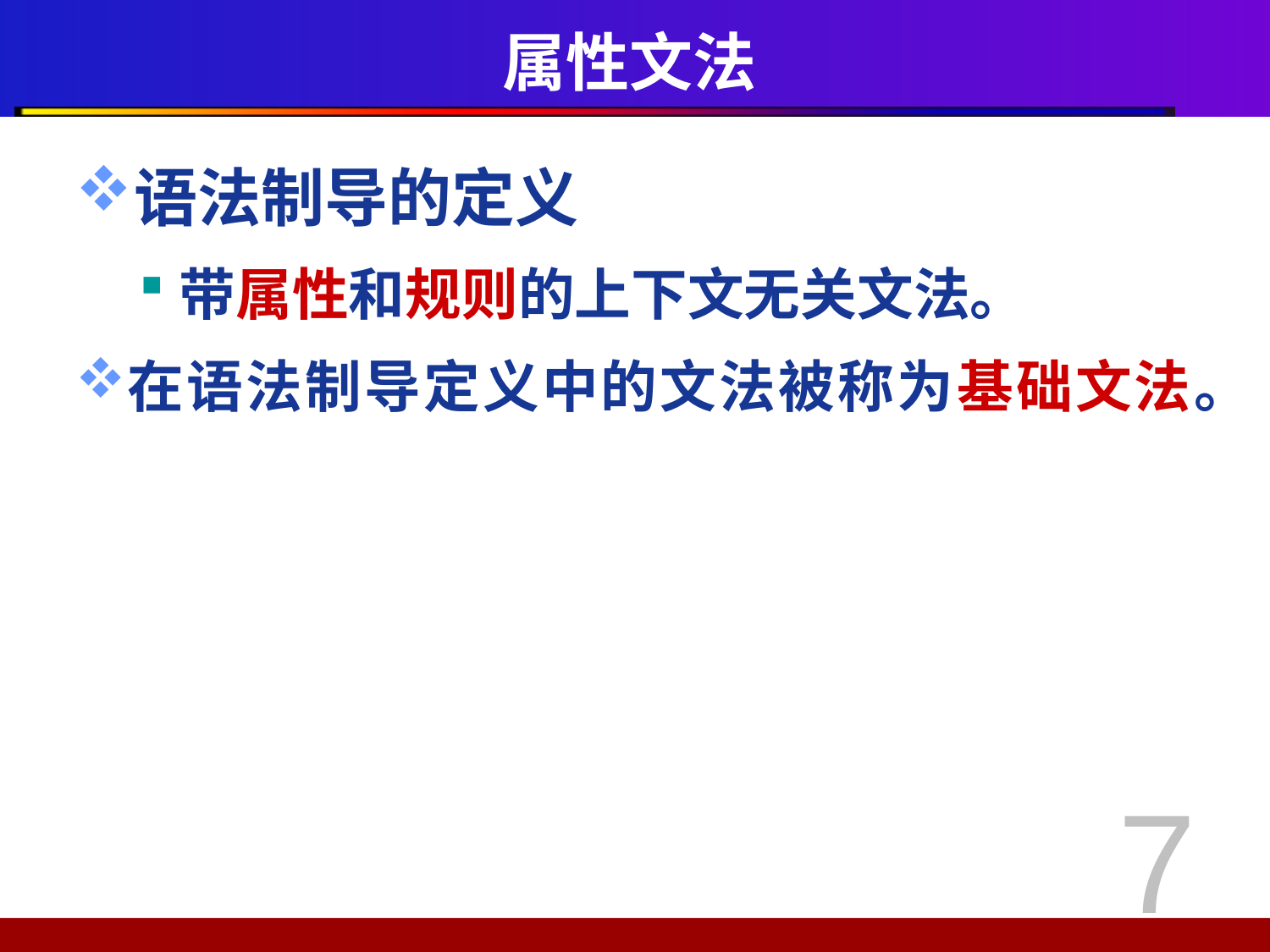

# 属性文法
语法制导的定义
带属性和规则的上下文无关文法。
在语法制导定义中的文法被称为基础文法。
7